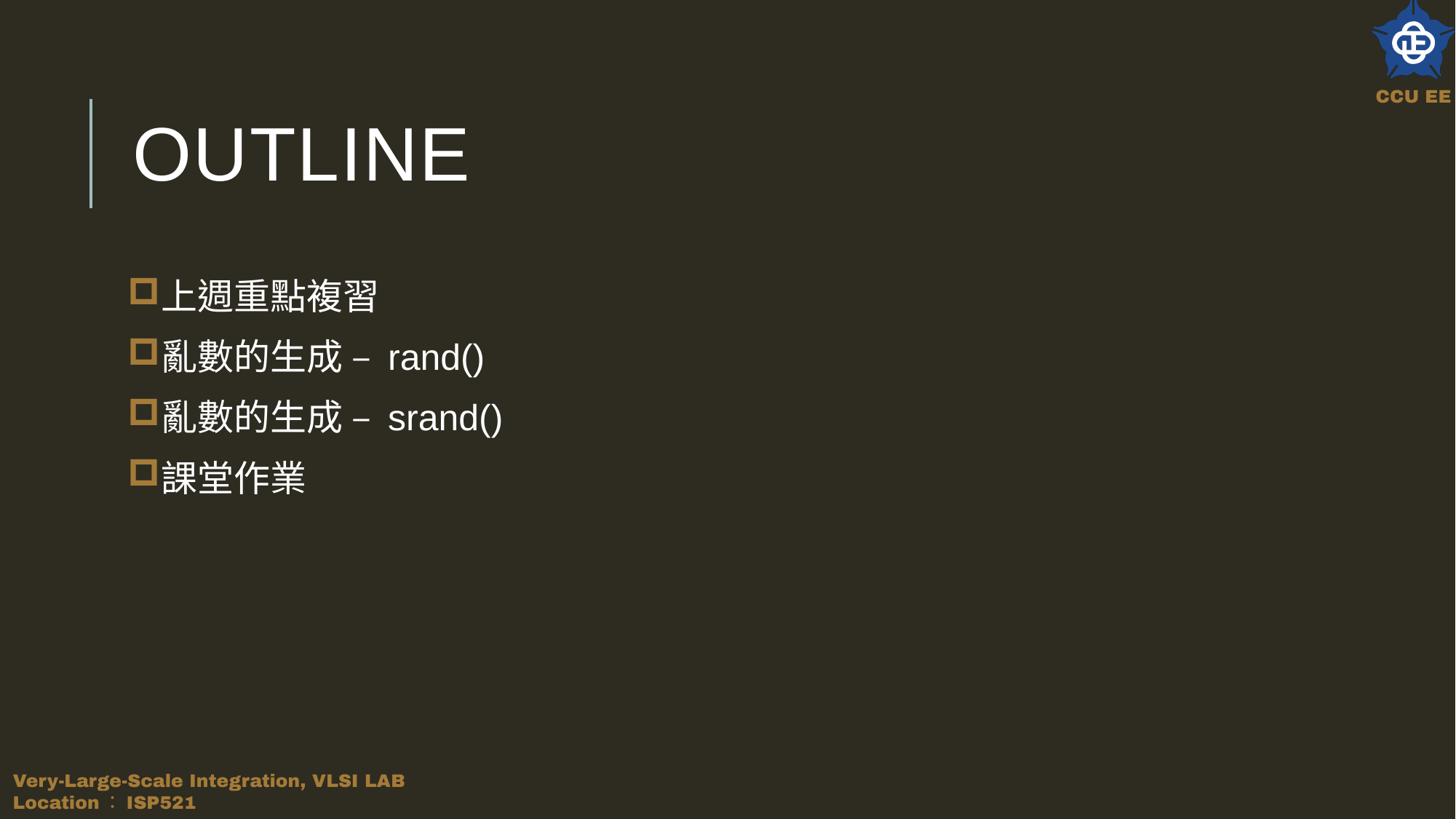

# Outline
上週重點複習
亂數的生成 – rand()
亂數的生成 – srand()
課堂作業